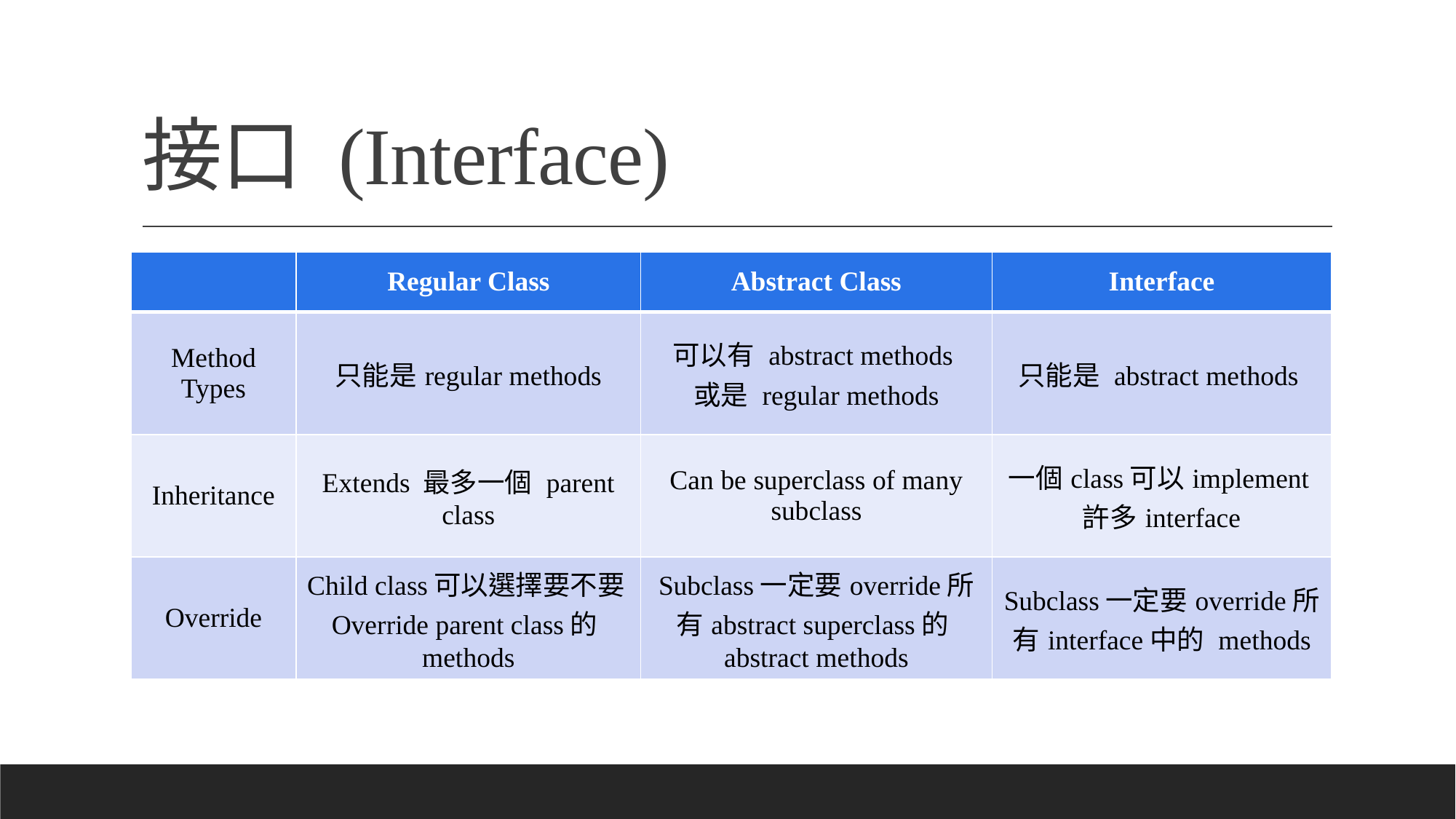

# 接口 (Interface)
|  | Regular Class | Abstract Class | Interface |
| --- | --- | --- | --- |
| Method Types | 只能是regular methods | 可以有 abstract methods 或是 regular methods | 只能是 abstract methods |
| Inheritance | Extends 最多一個 parent class | Can be superclass of many subclass | 一個class可以implement許多interface |
| Override | Child class可以選擇要不要Override parent class的methods | Subclass一定要override所有abstract superclass的abstract methods | Subclass一定要override所有interface中的 methods |